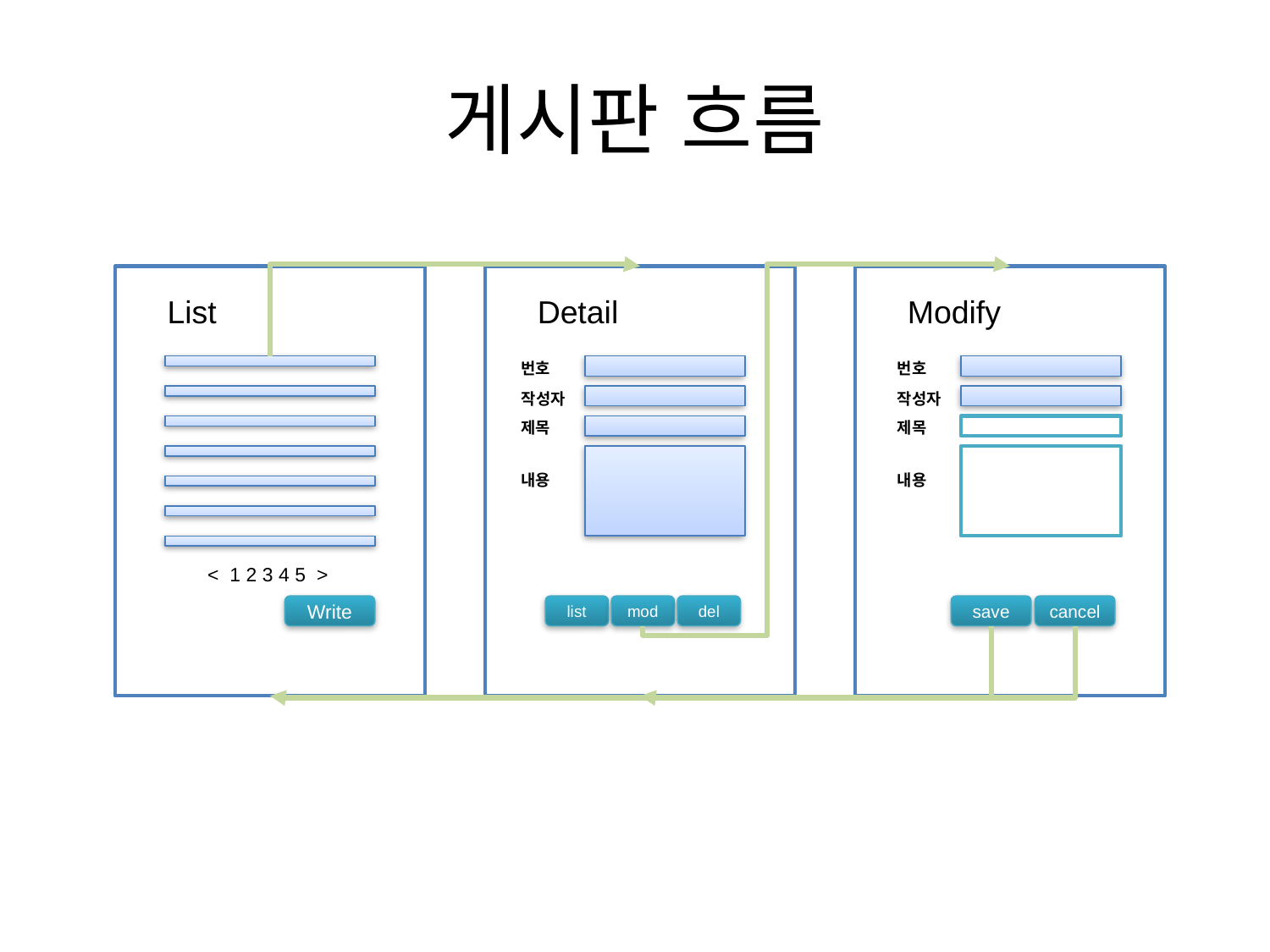

# 게시판 흐름

List
Detail
Modify
번호
번호

작성자
작성자

제목
제목

내용
내용

<  1 2 3 4 5  >
Write
list
mod
del
save
cancel